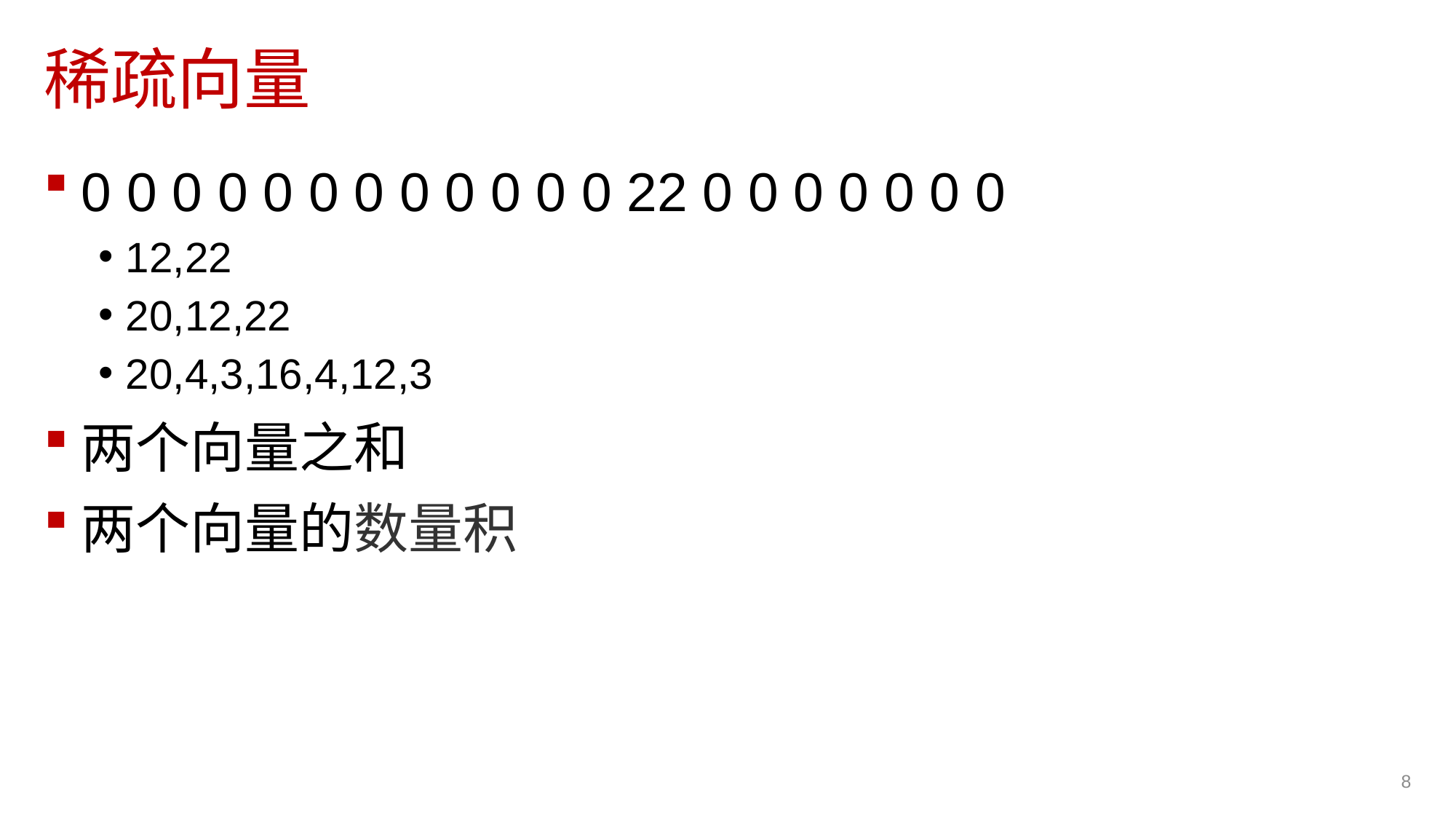

# 稀疏向量
0 0 0 0 0 0 0 0 0 0 0 0 22 0 0 0 0 0 0 0
12,22
20,12,22
20,4,3,16,4,12,3
两个向量之和
两个向量的数量积

8